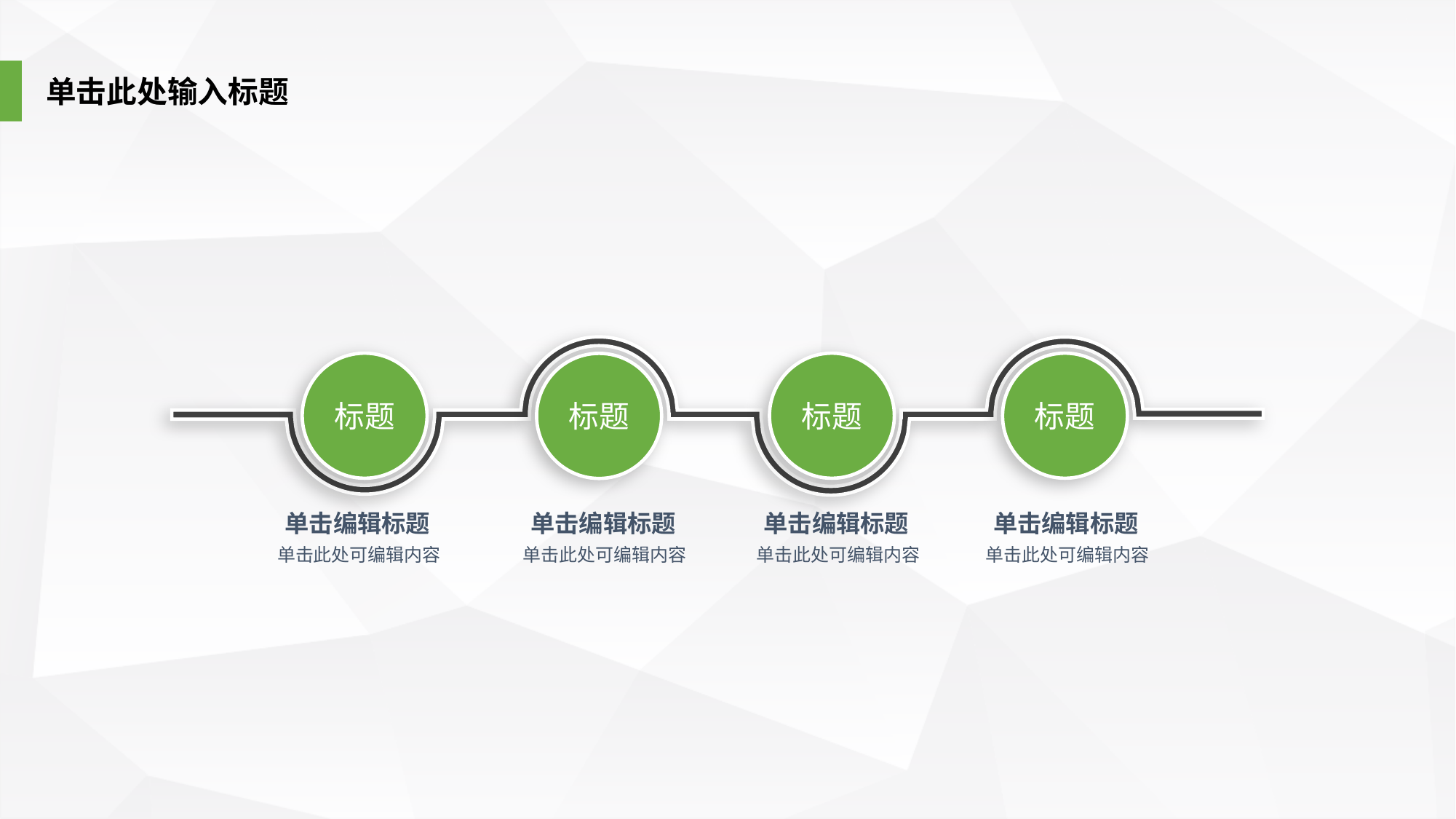

单击此处输入标题

标题
标题
标题
标题
标题

标题

标题

标题

单击编辑标题
单击编辑标题
单击编辑标题
单击编辑标题
单击此处可编辑内容
单击此处可编辑内容
单击此处可编辑内容
单击此处可编辑内容